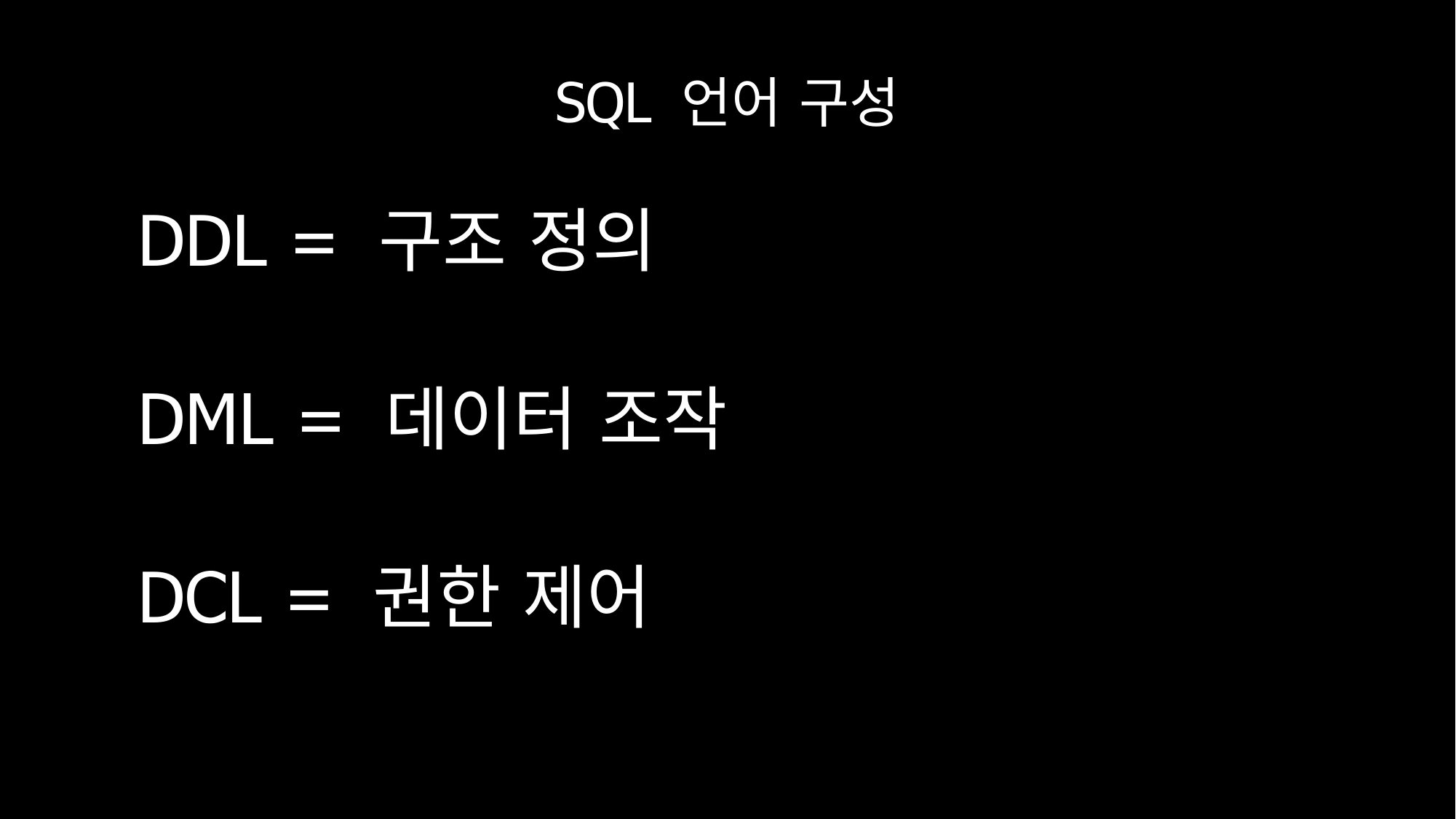

# SQL 언어 구성
DDL = 구조 정의

DML = 데이터 조작

DCL = 권한 제어